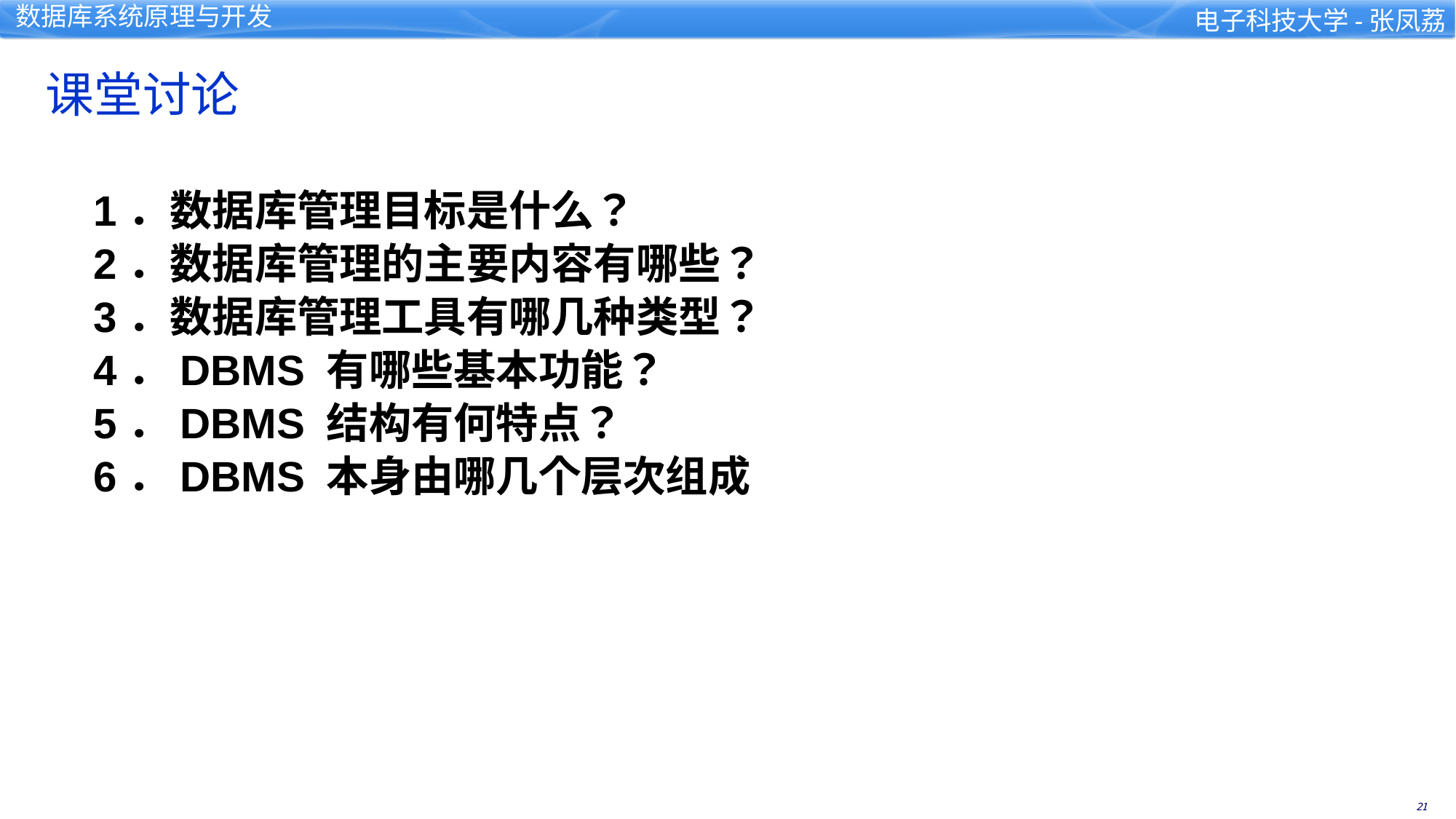

课堂讨论
1．数据库管理目标是什么？
2．数据库管理的主要内容有哪些？
3．数据库管理工具有哪几种类型？
4．DBMS 有哪些基本功能？
5．DBMS 结构有何特点？
6．DBMS 本身由哪几个层次组成